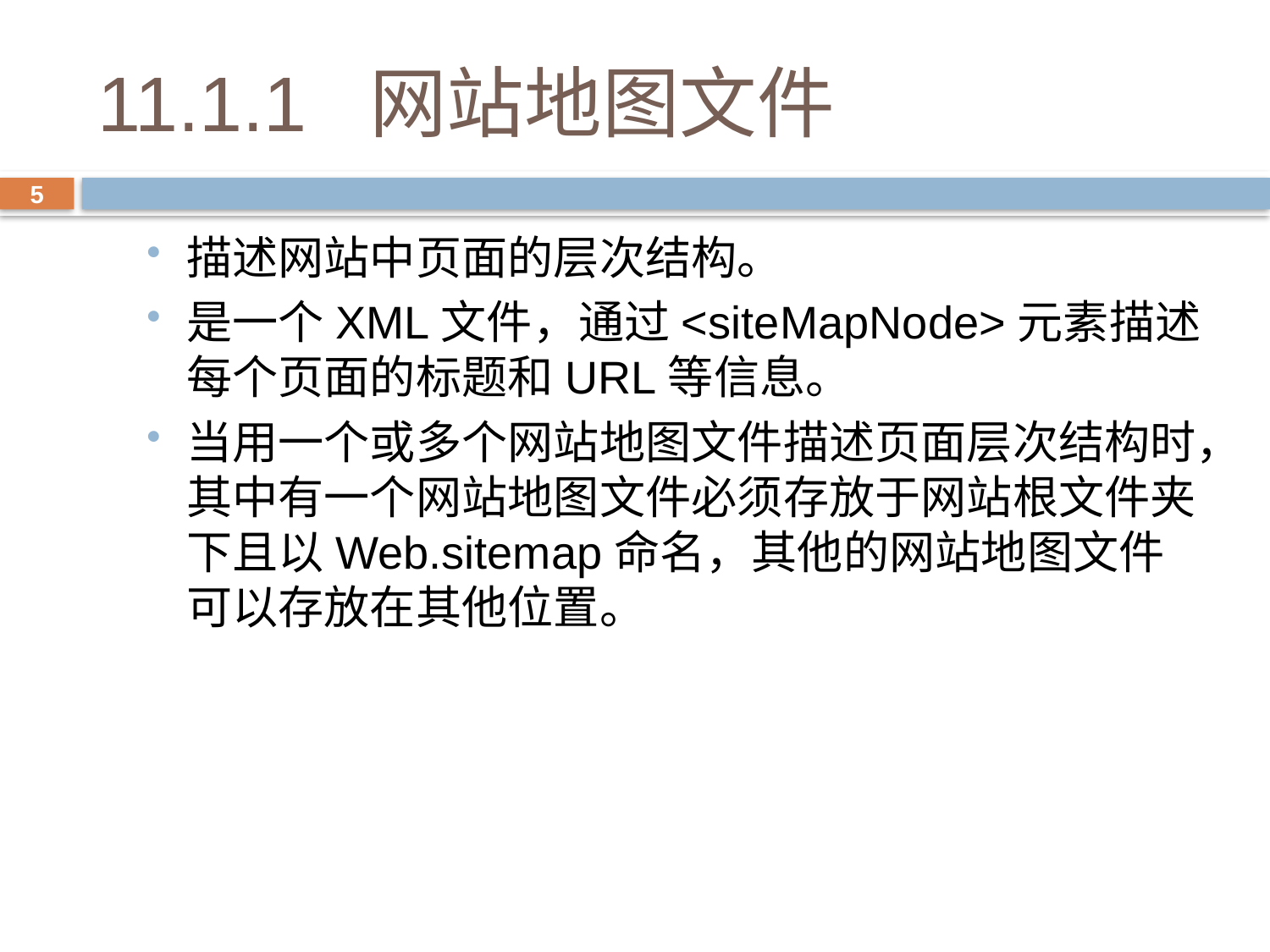

# 11.1.1  网站地图文件
5
描述网站中页面的层次结构。
是一个XML文件，通过<siteMapNode>元素描述每个页面的标题和URL等信息。
当用一个或多个网站地图文件描述页面层次结构时，其中有一个网站地图文件必须存放于网站根文件夹下且以Web.sitemap命名，其他的网站地图文件可以存放在其他位置。